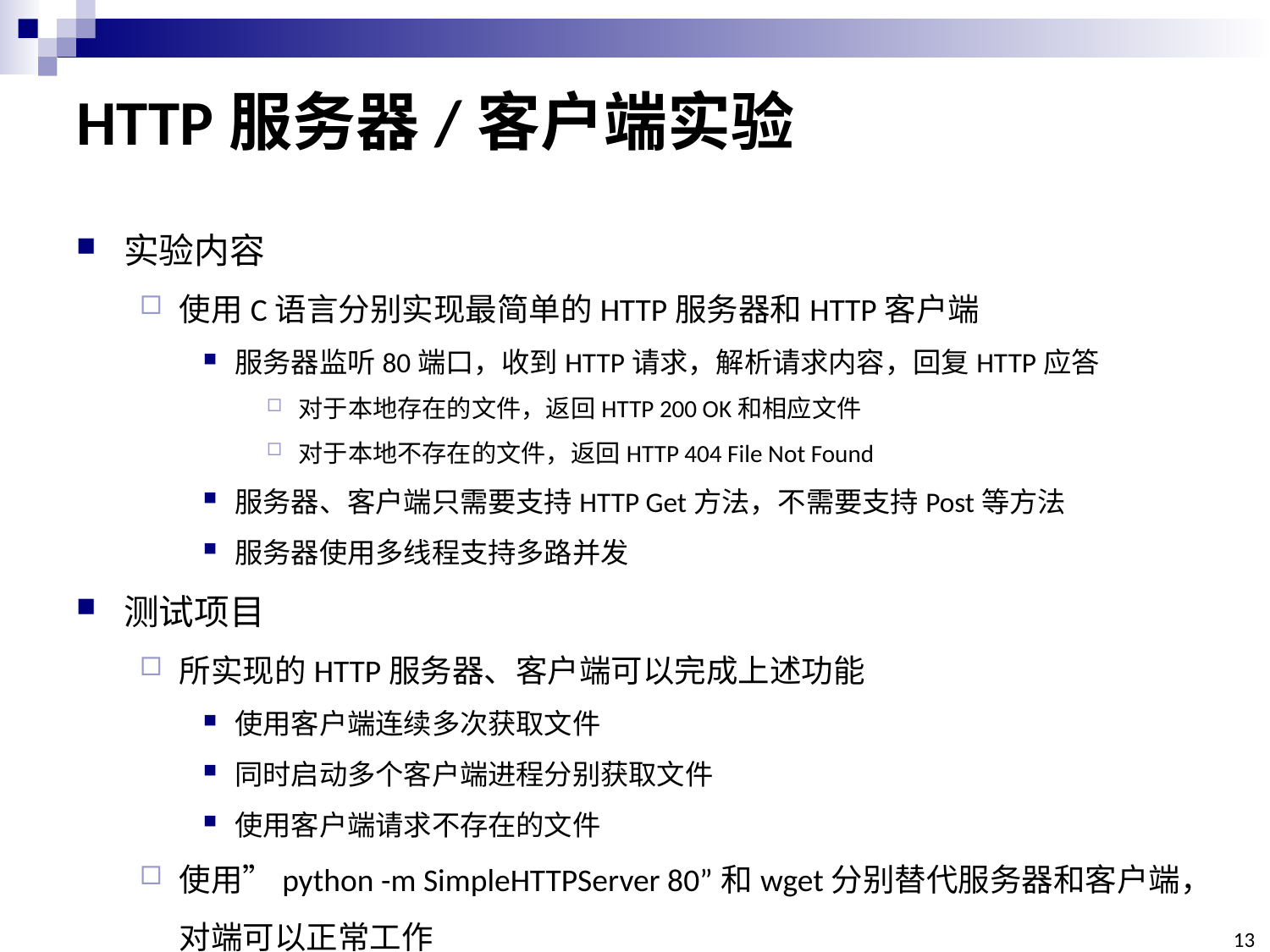

# HTTP服务器/客户端实验
实验内容
使用C语言分别实现最简单的HTTP服务器和HTTP客户端
服务器监听80端口，收到HTTP请求，解析请求内容，回复HTTP应答
对于本地存在的文件，返回HTTP 200 OK和相应文件
对于本地不存在的文件，返回HTTP 404 File Not Found
服务器、客户端只需要支持HTTP Get方法，不需要支持Post等方法
服务器使用多线程支持多路并发
测试项目
所实现的HTTP服务器、客户端可以完成上述功能
使用客户端连续多次获取文件
同时启动多个客户端进程分别获取文件
使用客户端请求不存在的文件
使用”python -m SimpleHTTPServer 80”和wget分别替代服务器和客户端，对端可以正常工作

13